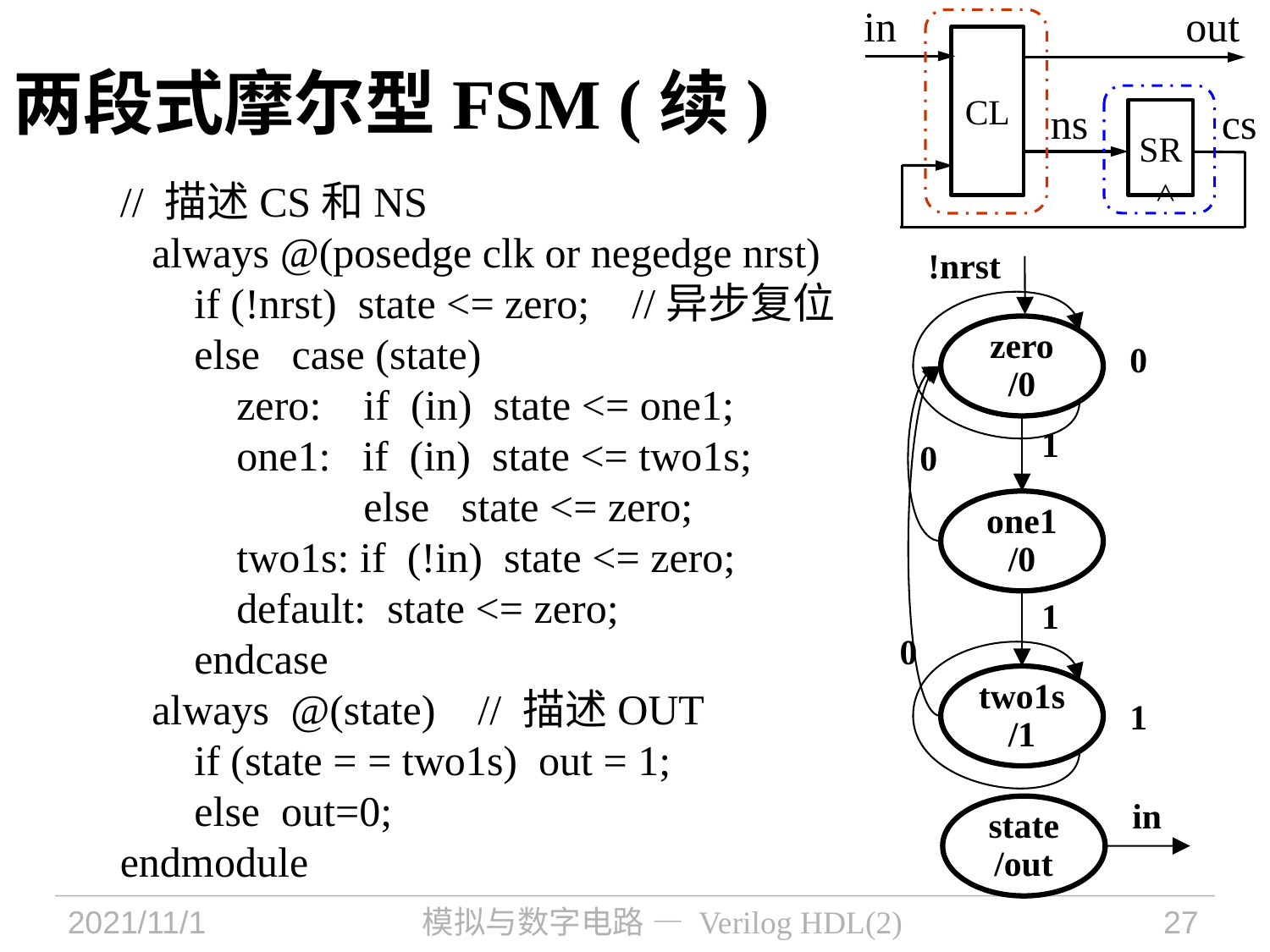

2021/11/1
模拟与数字电路 — Verilog HDL(2)
27
in
out
CL
ns
cs
SR
<

两段式摩尔型FSM (续)
// 描述CS和NS
   always @(posedge clk or negedge nrst)
       if (!nrst)  state <= zero;    //异步复位
       else   case (state)
           zero:    if  (in)  state <= one1;
           one1:   if  (in)  state <= two1s;
                       else   state <= zero;
           two1s: if  (!in)  state <= zero;
           default:  state <= zero;
       endcase
   always  @(state)    // 描述OUT
       if (state = = two1s)  out = 1;
       else  out=0;
endmodule
!nrst
zero
/0
0
1
0
one1
/0
1
0
two1s
/1
1
in
state
/out